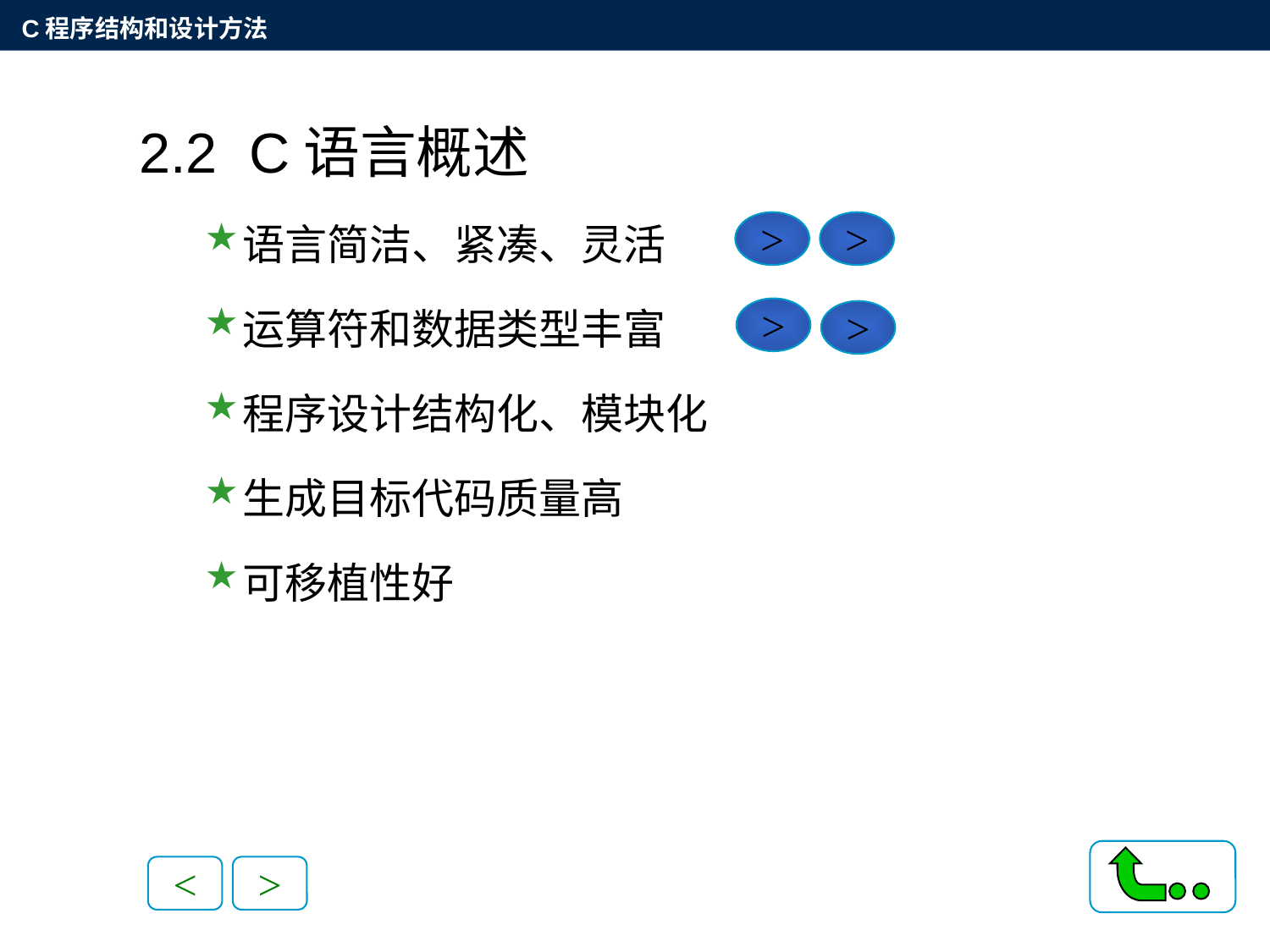

C程序结构和设计方法
2.2  C语言概述
语言简洁、紧凑、灵活
运算符和数据类型丰富
程序设计结构化、模块化
生成目标代码质量高
可移植性好
>
>
>
>

<
>